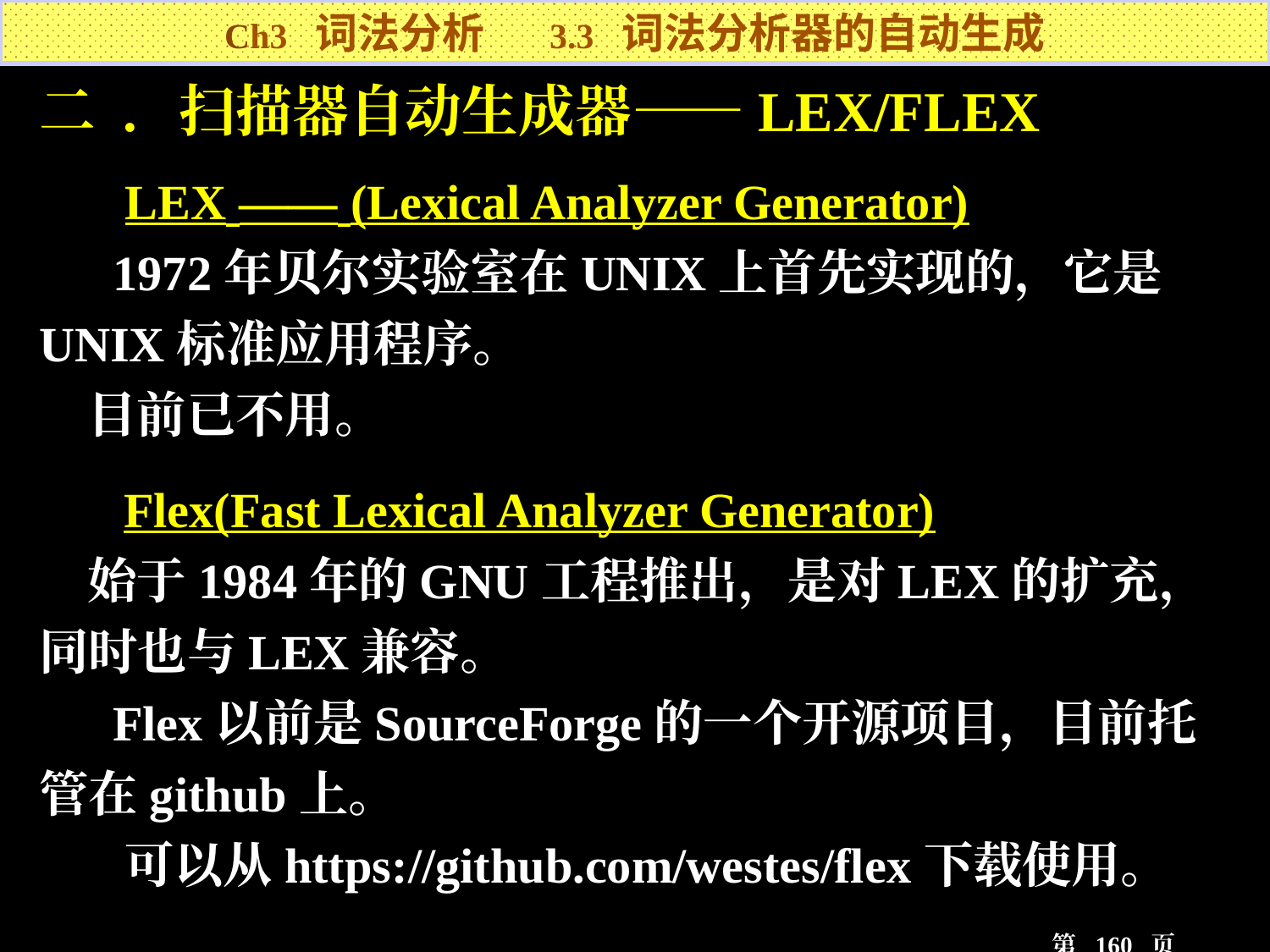

Ch3  词法分析       3.3  词法分析器的自动生成
二 .  扫描器自动生成器——LEX/FLEX
       LEX —— (Lexical Analyzer Generator)
      1972年贝尔实验室在UNIX上首先实现的，它是
UNIX标准应用程序。
   目前已不用。
        Flex(Fast Lexical Analyzer Generator)
   始于1984年的GNU工程推出，是对LEX的扩充，同时也与LEX兼容。
      Flex以前是SourceForge的一个开源项目，目前托管在github上。
      可以从https://github.com/westes/flex下载使用。